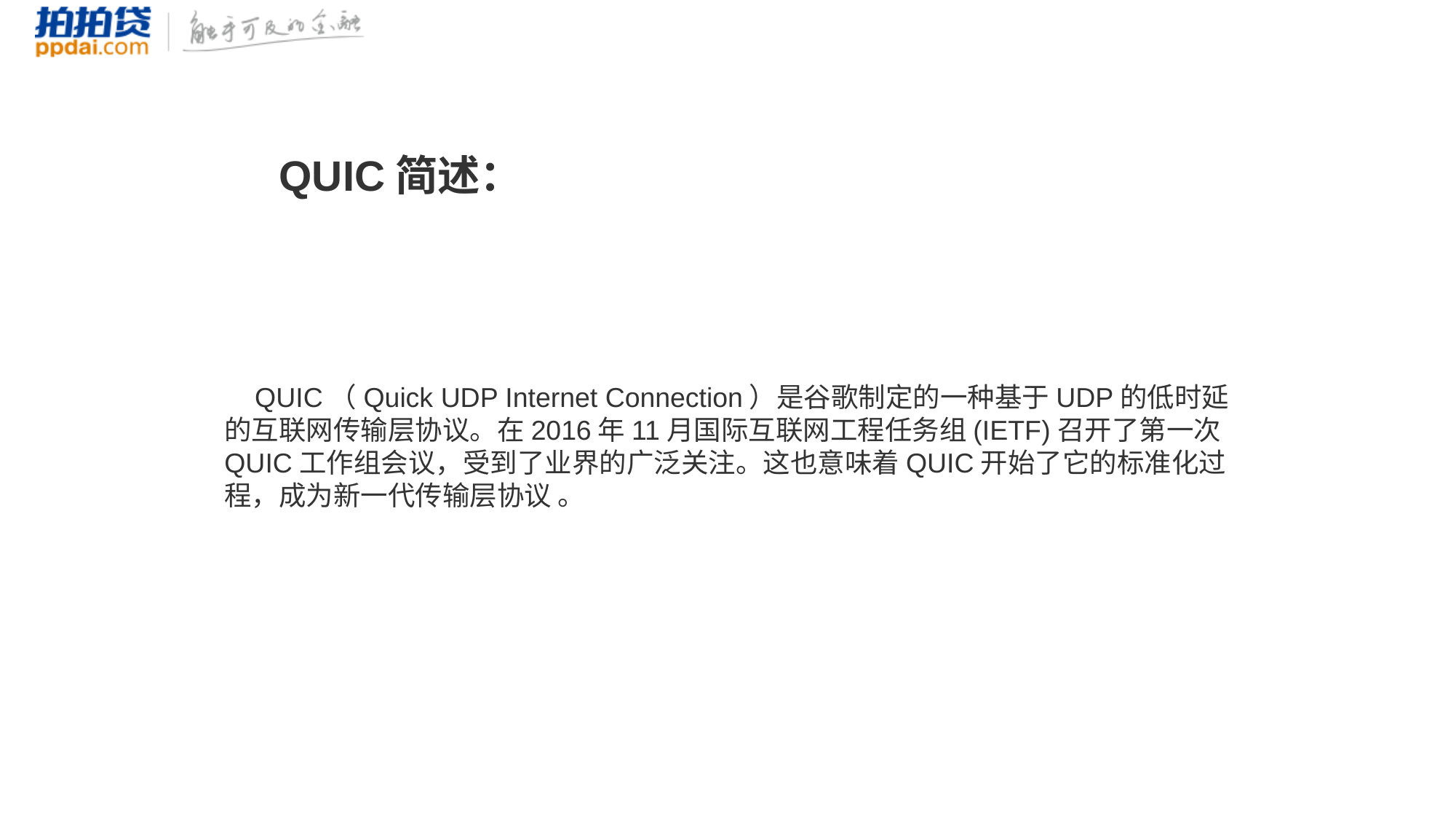

QUIC简述：
    QUIC（Quick UDP Internet Connection）是谷歌制定的一种基于UDP的低时延的互联网传输层协议。在2016年11月国际互联网工程任务组(IETF)召开了第一次QUIC工作组会议，受到了业界的广泛关注。这也意味着QUIC开始了它的标准化过程，成为新一代传输层协议 。
Part 1